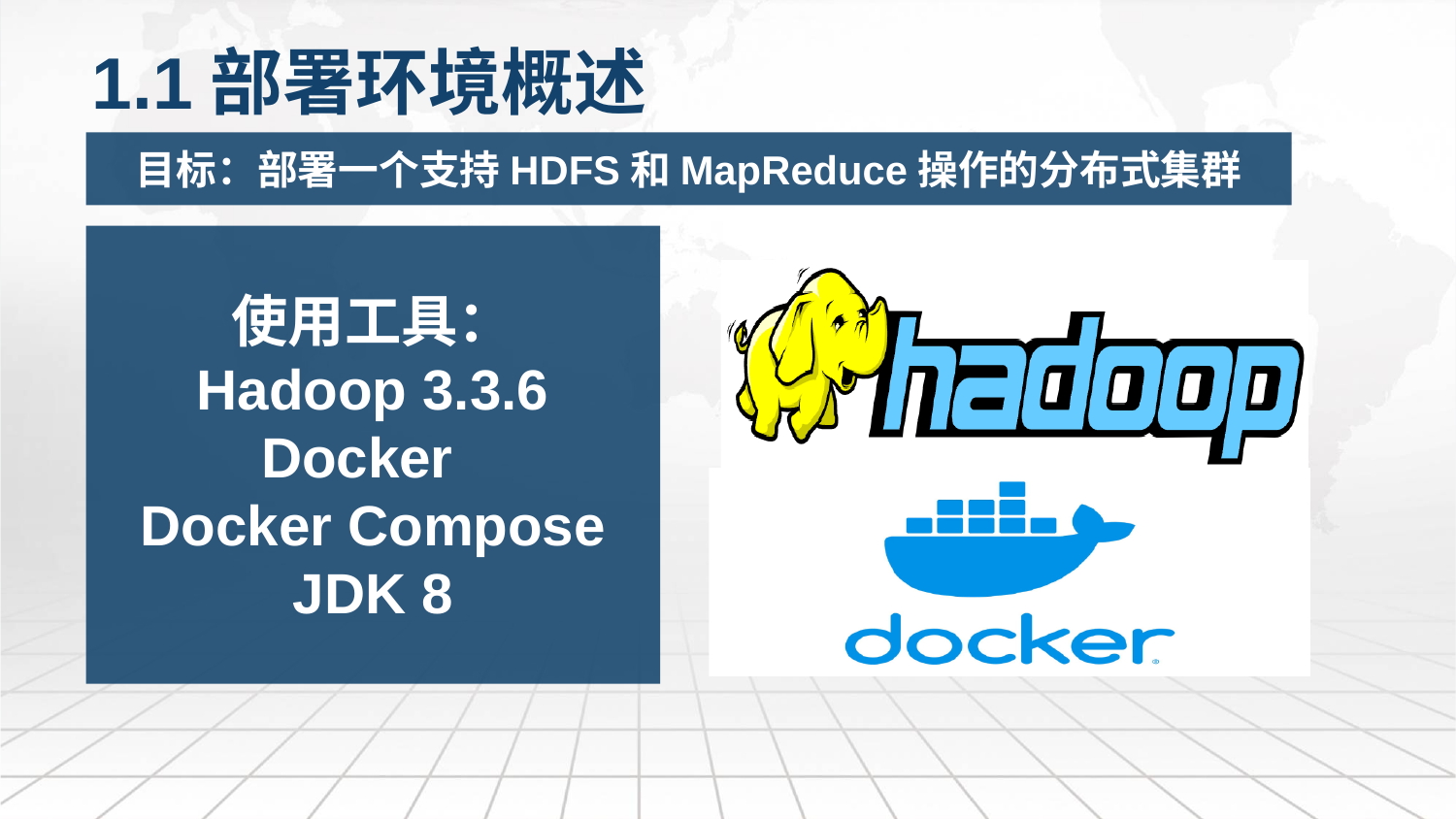

1.1部署环境概述
目标：部署一个支持HDFS和MapReduce操作的分布式集群

使用工具：
Hadoop 3.3.6
Docker
Docker Compose
JDK 8